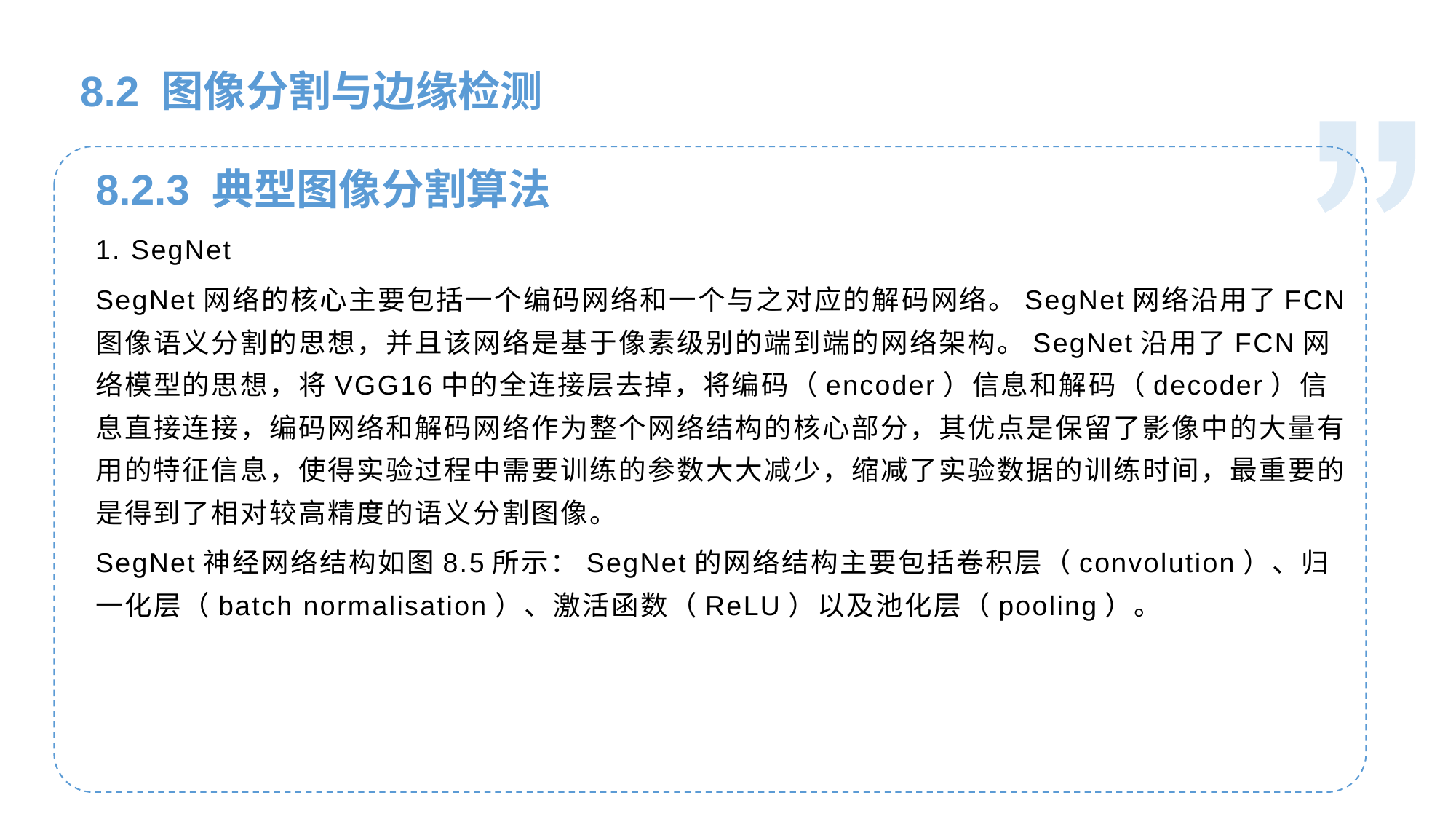

人工智能基础
8.2 图像分割与边缘检测

8.2.3 典型图像分割算法
1. SegNet
SegNet网络的核心主要包括一个编码网络和一个与之对应的解码网络。SegNet网络沿用了FCN图像语义分割的思想，并且该网络是基于像素级别的端到端的网络架构。SegNet沿用了FCN网络模型的思想，将VGG16中的全连接层去掉，将编码（encoder）信息和解码（decoder）信息直接连接，编码网络和解码网络作为整个网络结构的核心部分，其优点是保留了影像中的大量有用的特征信息，使得实验过程中需要训练的参数大大减少，缩减了实验数据的训练时间，最重要的是得到了相对较高精度的语义分割图像。
SegNet神经网络结构如图8.5所示：SegNet的网络结构主要包括卷积层（convolution）、归一化层（batch normalisation）、激活函数（ReLU）以及池化层（pooling）。